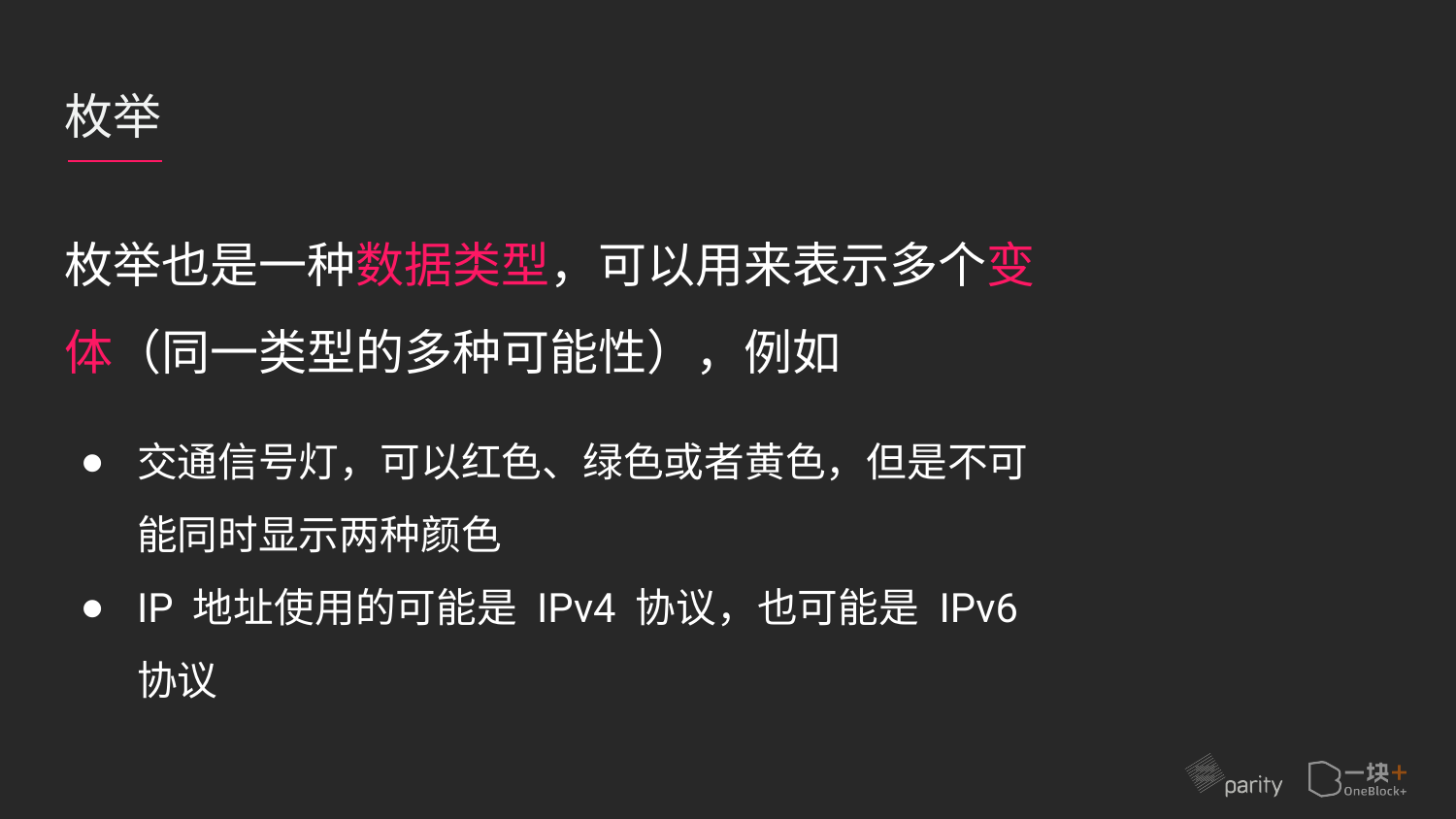

# 枚举
枚举也是一种数据类型，可以用来表示多个变体（同一类型的多种可能性），例如
交通信号灯，可以红色、绿色或者黄色，但是不可能同时显示两种颜色
IP 地址使用的可能是 IPv4 协议，也可能是 IPv6 协议